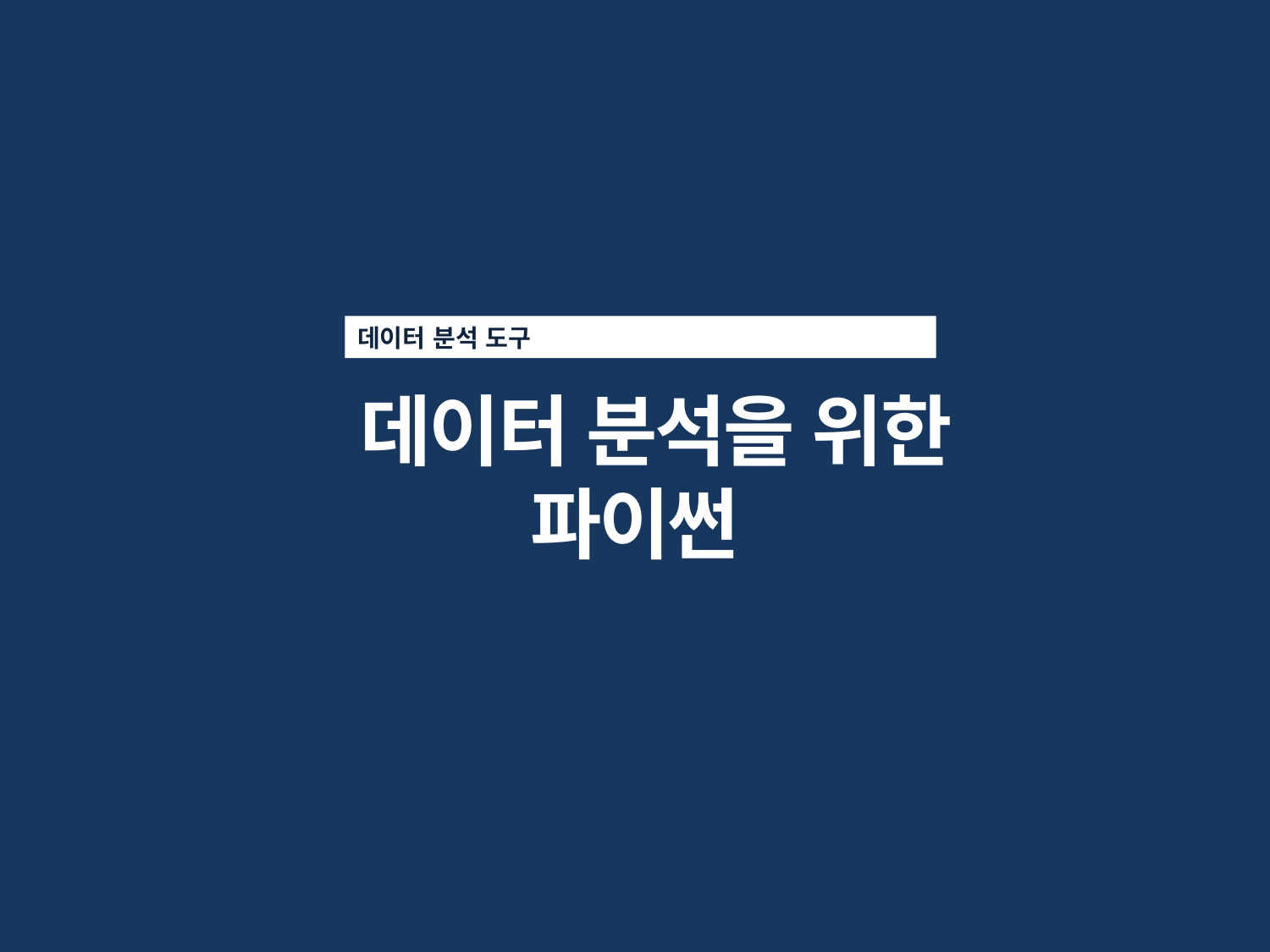

데이터 분석 도구
 데이터 분석을 위한 파이썬